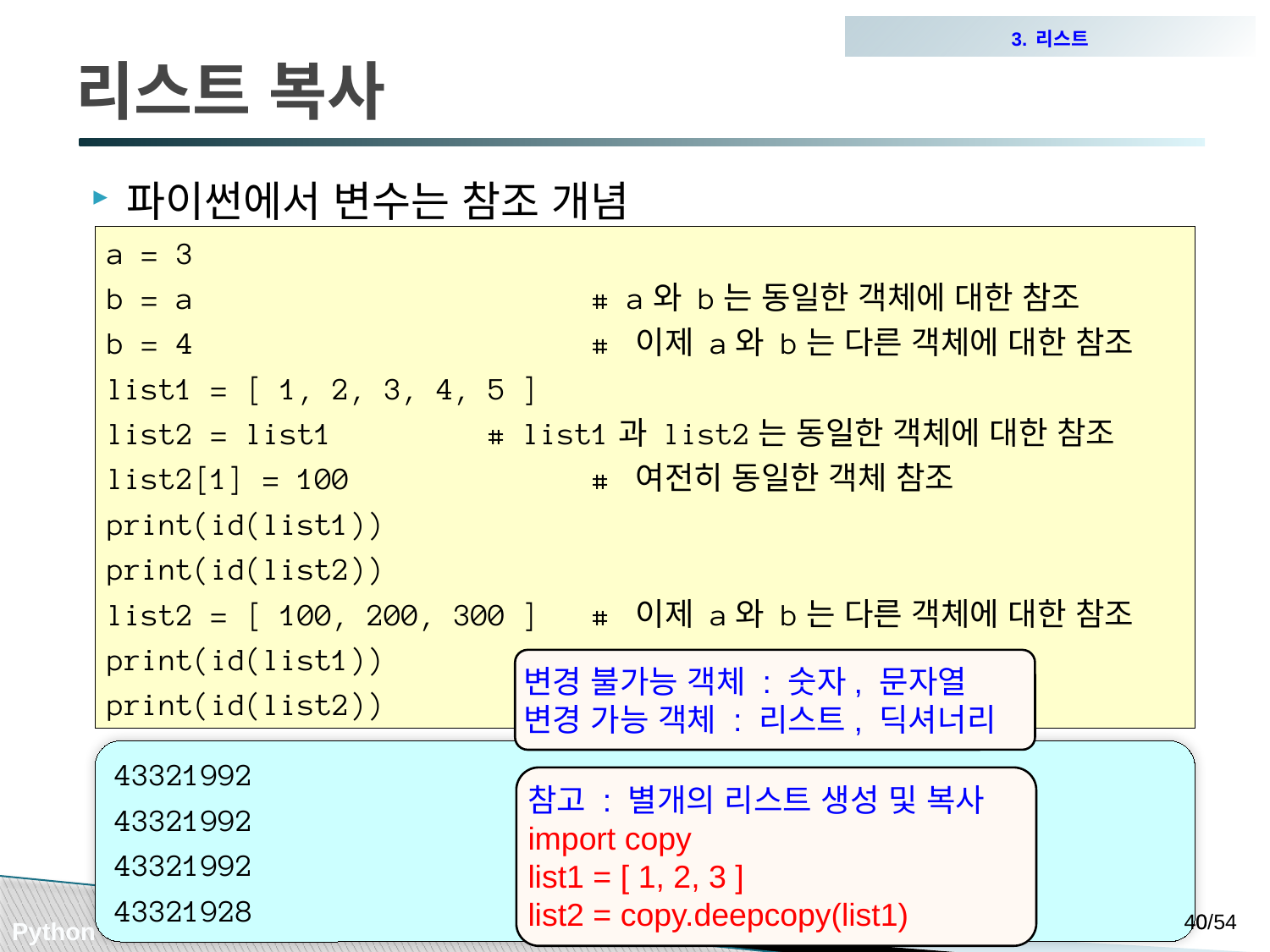

3. 리스트
# 리스트 복사
파이썬에서 변수는 참조 개념
a = 3
b = a                       # a와 b는 동일한 객체에 대한 참조
b = 4                       # 이제 a와 b는 다른 객체에 대한 참조
list1 = [ 1, 2, 3, 4, 5 ]
list2 = list1         # list1과 list2는 동일한 객체에 대한 참조
list2[1] = 100              # 여전히 동일한 객체 참조
print(id(list1))
print(id(list2))
list2 = [ 100, 200, 300 ]   # 이제 a와 b는 다른 객체에 대한 참조
print(id(list1))
print(id(list2))
변경 불가능 객체 : 숫자, 문자열
변경 가능 객체 : 리스트, 딕셔너리
43321992
43321992
43321992
43321928
참고 : 별개의 리스트 생성 및 복사
import copy
list1 = [ 1, 2, 3 ]
list2 = copy.deepcopy(list1)
40
40